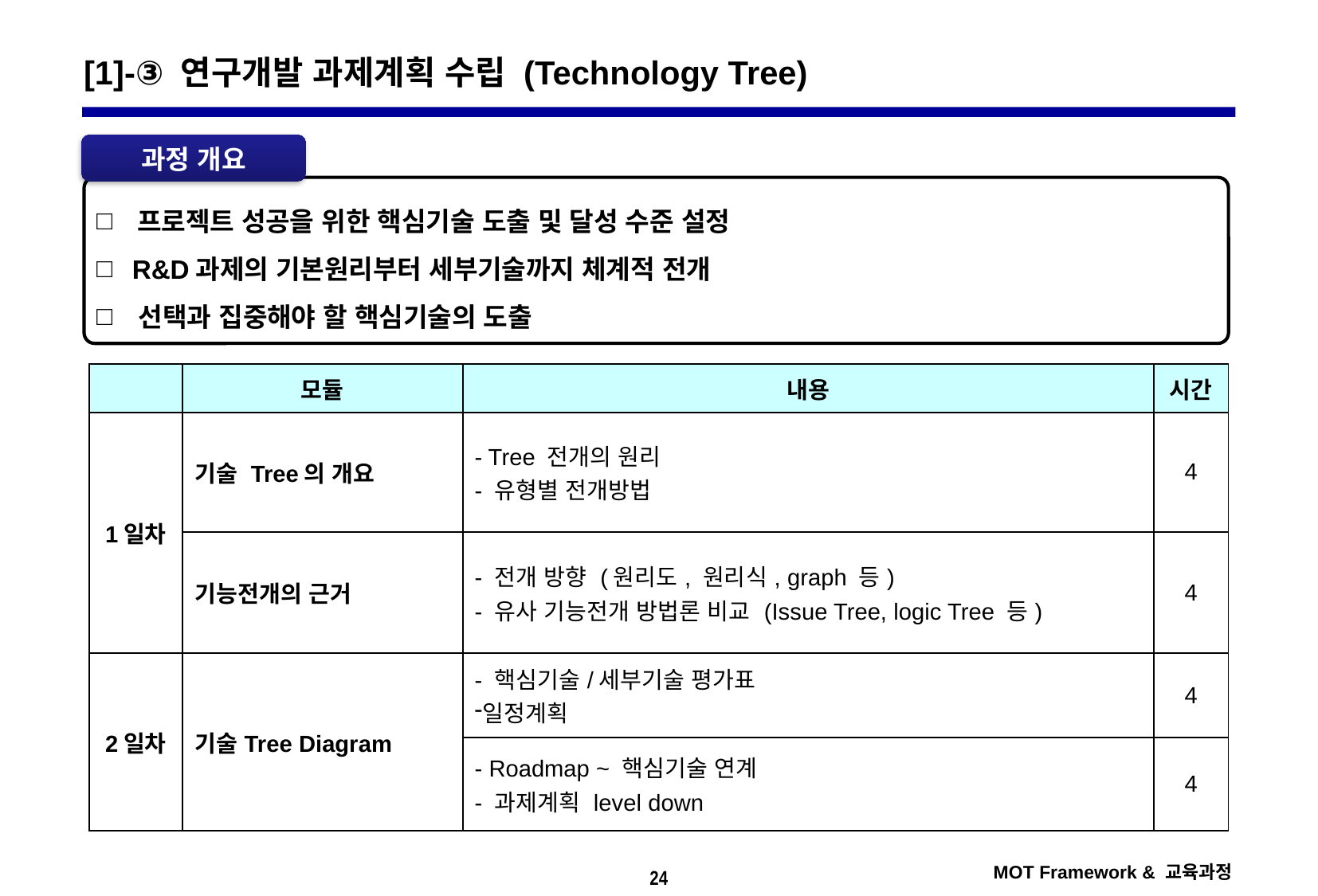

[1]-③ 연구개발 과제계획 수립 (Technology Tree)
과정 개요
 프로젝트 성공을 위한 핵심기술 도출 및 달성 수준 설정
 R&D과제의 기본원리부터 세부기술까지 체계적 전개
 선택과 집중해야 할 핵심기술의 도출
|  | 모듈 | 내용 | 시간 |
| --- | --- | --- | --- |
| 1일차 | 기술 Tree의 개요 | - Tree 전개의 원리 - 유형별 전개방법 | 4 |
|  | 기능전개의 근거 | - 전개 방향 (원리도, 원리식, graph 등) - 유사 기능전개 방법론 비교 (Issue Tree, logic Tree 등) | 4 |
| 2일차 | 기술Tree Diagram | - 핵심기술/세부기술 평가표 일정계획 | 4 |
|  |  | - Roadmap ~ 핵심기술 연계 - 과제계획 level down | 4 |